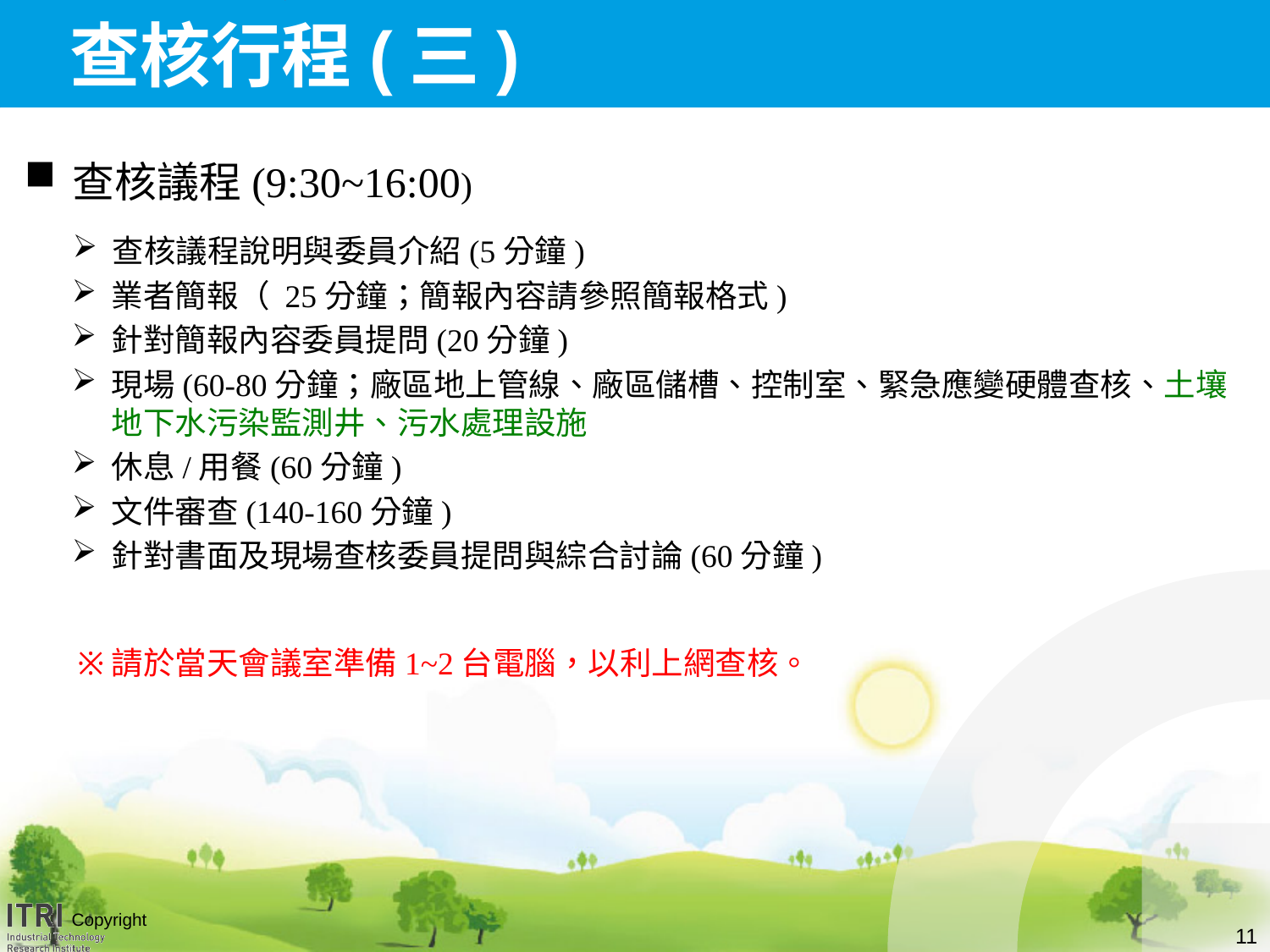

# 查核行程(三)
查核議程(9:30~16:00)
查核議程說明與委員介紹(5分鐘)
業者簡報（ 25分鐘；簡報內容請參照簡報格式)
針對簡報內容委員提問(20分鐘)
現場(60-80分鐘；廠區地上管線、廠區儲槽、控制室、緊急應變硬體查核、土壤地下水污染監測井、污水處理設施
休息/用餐(60分鐘)
文件審查(140-160分鐘)
針對書面及現場查核委員提問與綜合討論(60分鐘)

請於當天會議室準備1~2台電腦，以利上網查核。
11